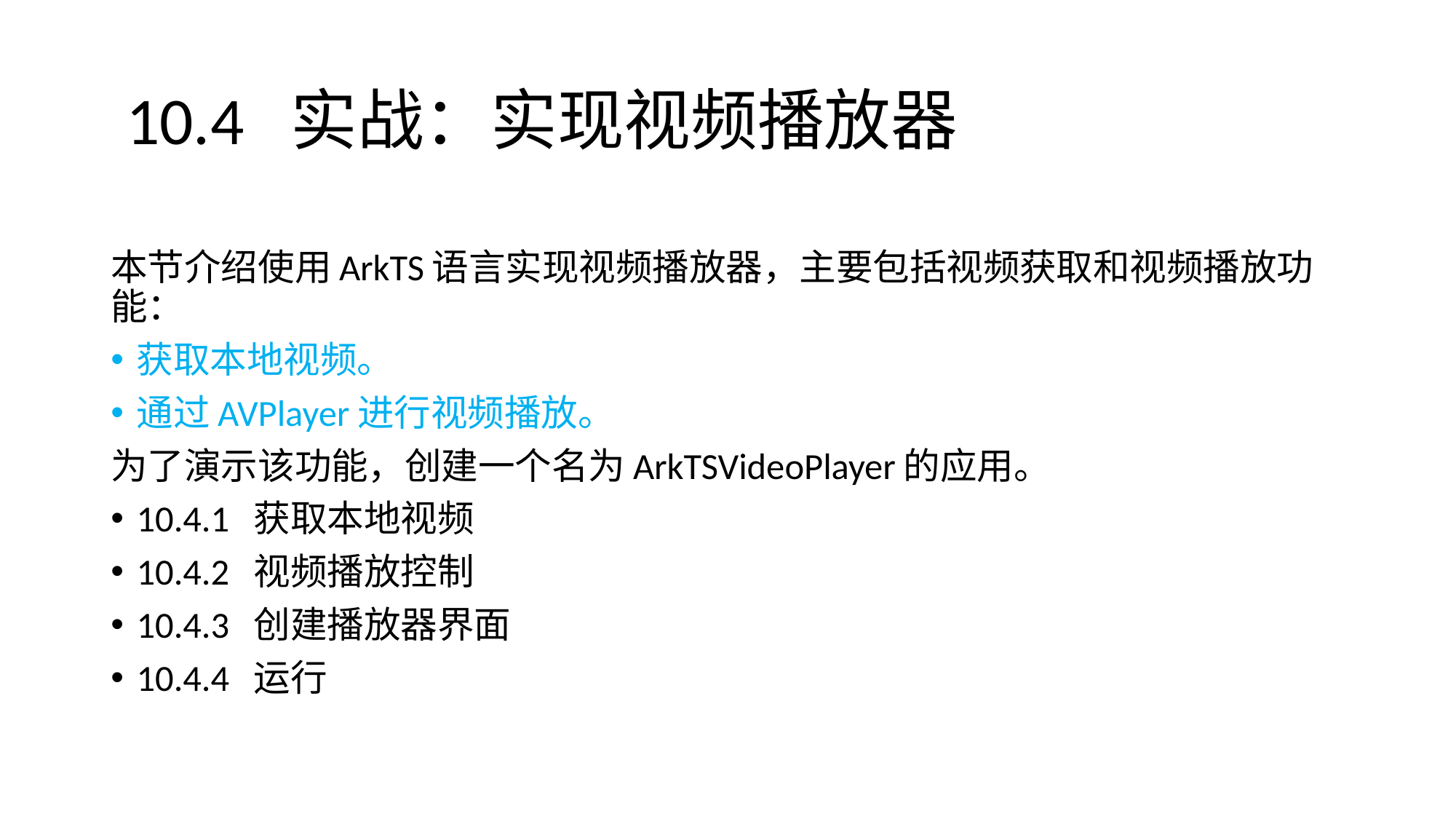

# 10.4  实战：实现视频播放器

本节介绍使用ArkTS语言实现视频播放器，主要包括视频获取和视频播放功能：
获取本地视频。
通过AVPlayer进行视频播放。
为了演示该功能，创建一个名为ArkTSVideoPlayer的应用。
10.4.1  获取本地视频
10.4.2  视频播放控制
10.4.3  创建播放器界面
10.4.4  运行